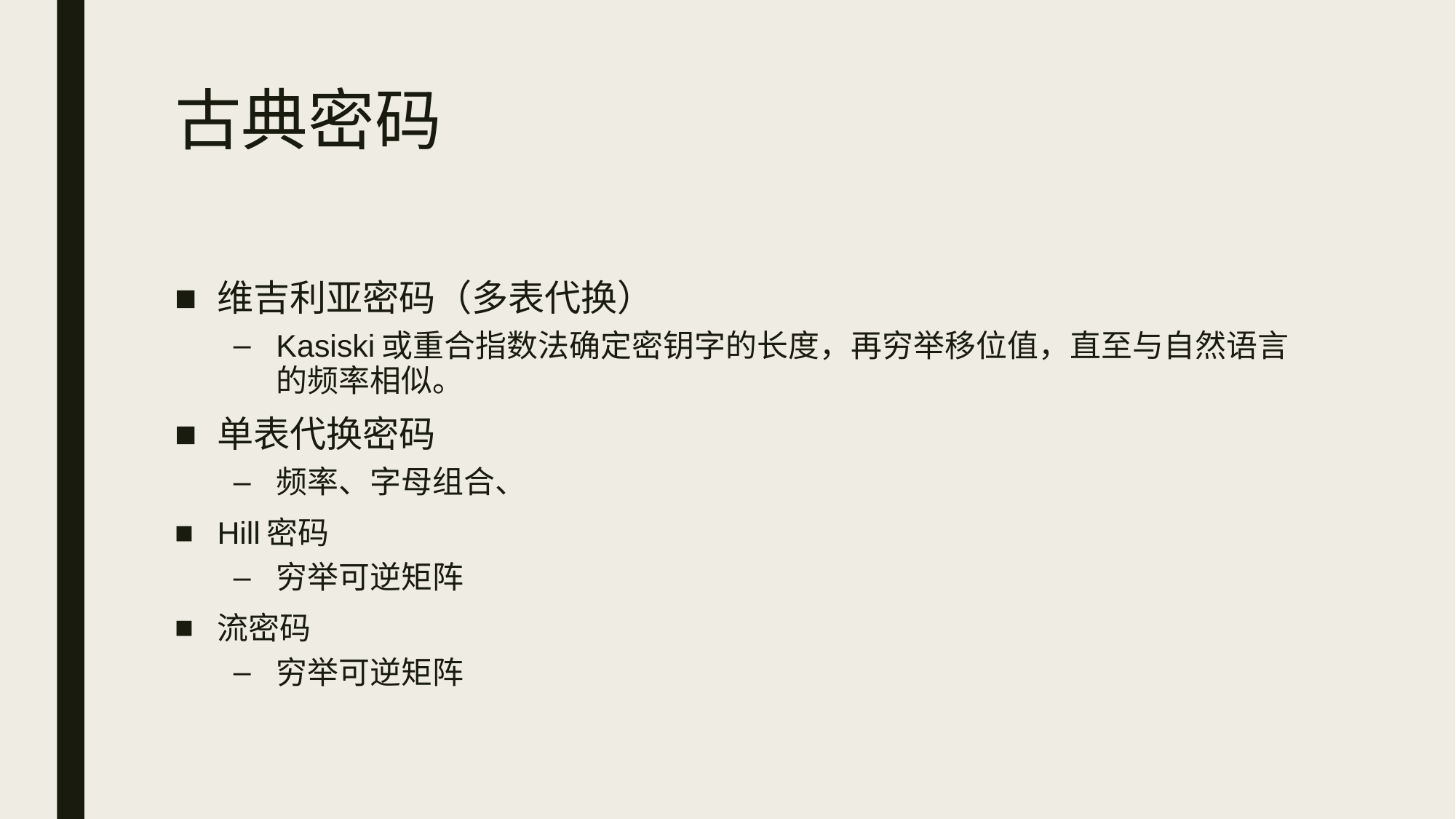

# 古典密码
维吉利亚密码（多表代换）
Kasiski或重合指数法确定密钥字的长度，再穷举移位值，直至与自然语言的频率相似。
单表代换密码
频率、字母组合、
Hill密码
穷举可逆矩阵
流密码
穷举可逆矩阵